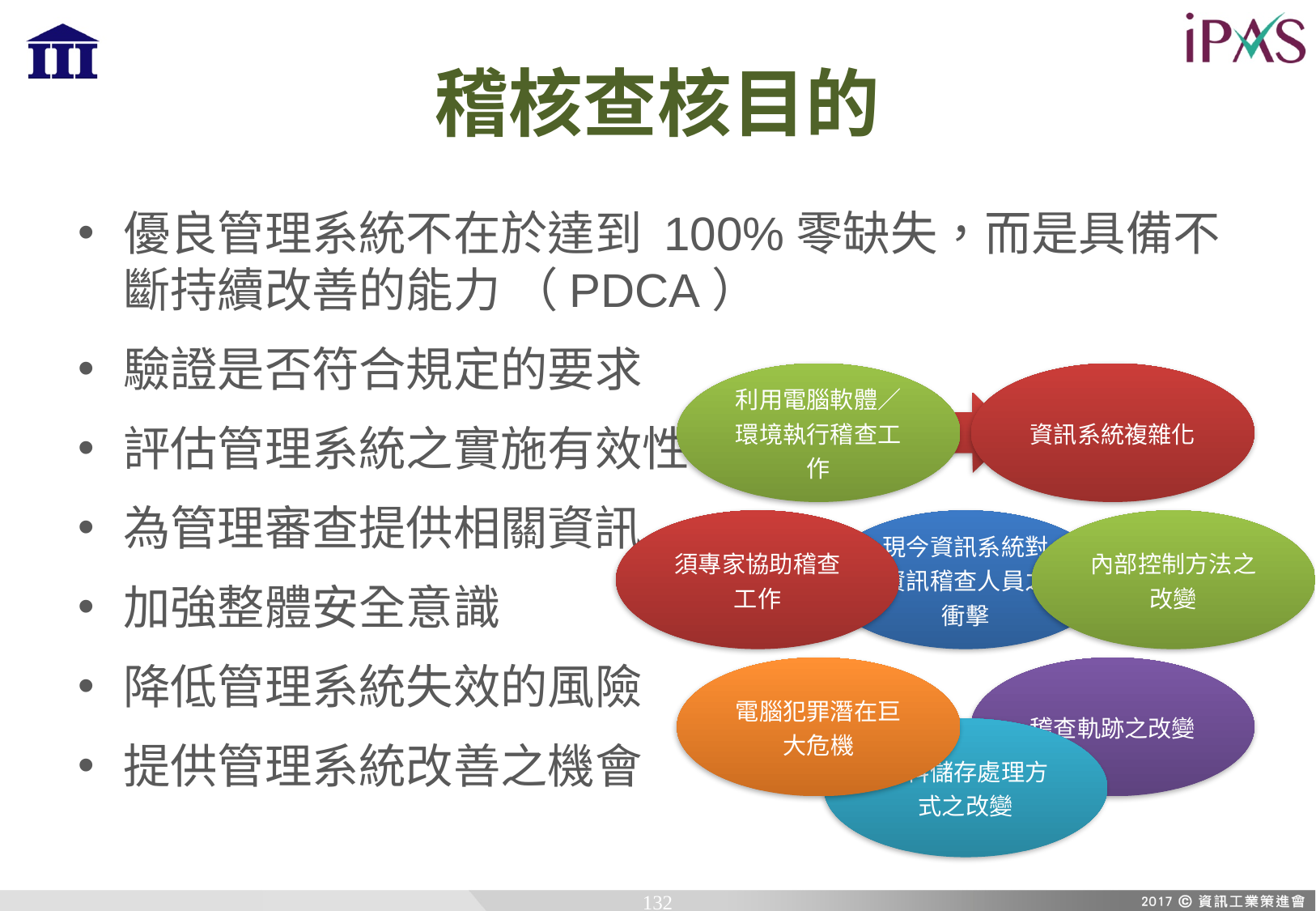

# 稽核查核目的
優良管理系統不在於達到 100%零缺失，而是具備不斷持續改善的能力 （PDCA）
驗證是否符合規定的要求
評估管理系統之實施有效性
為管理審查提供相關資訊
加強整體安全意識
降低管理系統失效的風險
提供管理系統改善之機會

現今資訊系統對資訊稽查人員之衝擊
資訊系統複雜化
內部控制方法之改變
稽查軌跡之改變
資料儲存處理方式之改變
須專家協助稽查工作
利用電腦軟體∕環境執行稽查工作
132